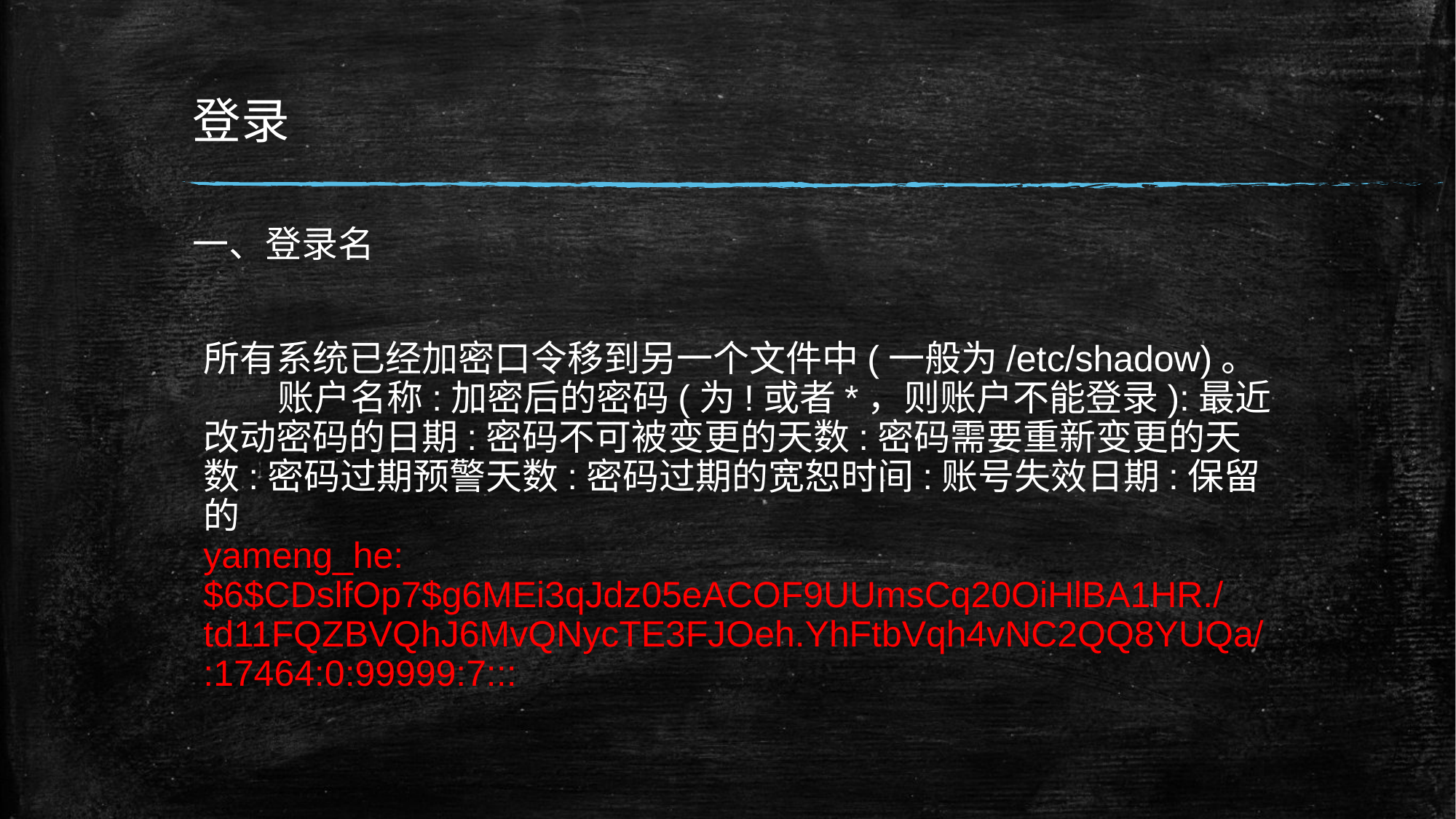

# 登录
一、登录名
        所有系统已经加密口令移到另一个文件中(一般为/etc/shadow)。
        账户名称:加密后的密码(为!或者*，则账户不能登录):最近改动密码的日期:密码不可被变更的天数:密码需要重新变更的天数:密码过期预警天数:密码过期的宽恕时间:账号失效日期:保留的
yameng_he:$6$CDslfOp7$g6MEi3qJdz05eACOF9UUmsCq20OiHlBA1HR./td11FQZBVQhJ6MvQNycTE3FJOeh.YhFtbVqh4vNC2QQ8YUQa/:17464:0:99999:7:::